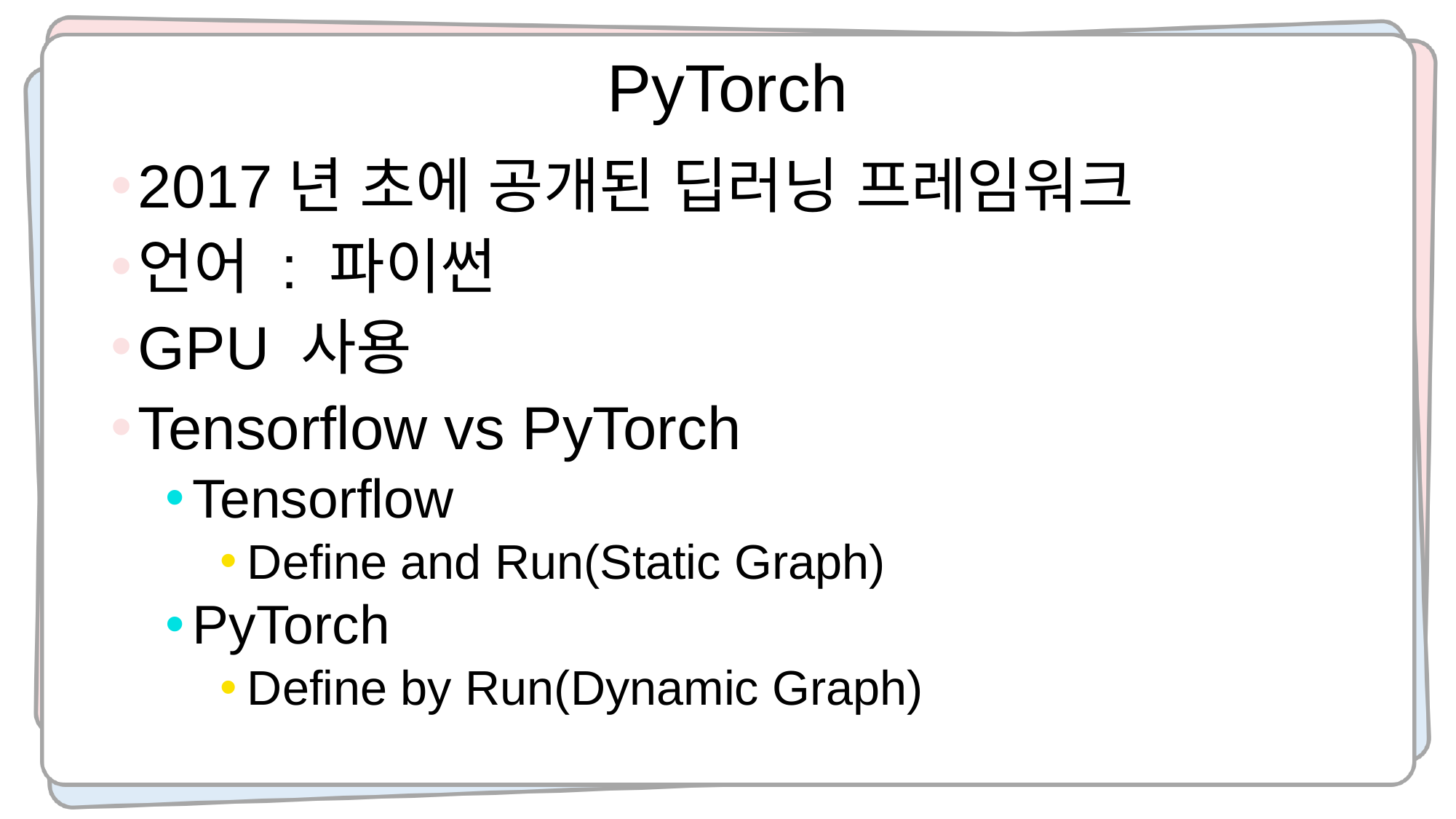

# PyTorch
2017년 초에 공개된 딥러닝 프레임워크
언어 : 파이썬
GPU 사용
Tensorflow vs PyTorch
Tensorflow
Define and Run(Static Graph)
PyTorch
Define by Run(Dynamic Graph)